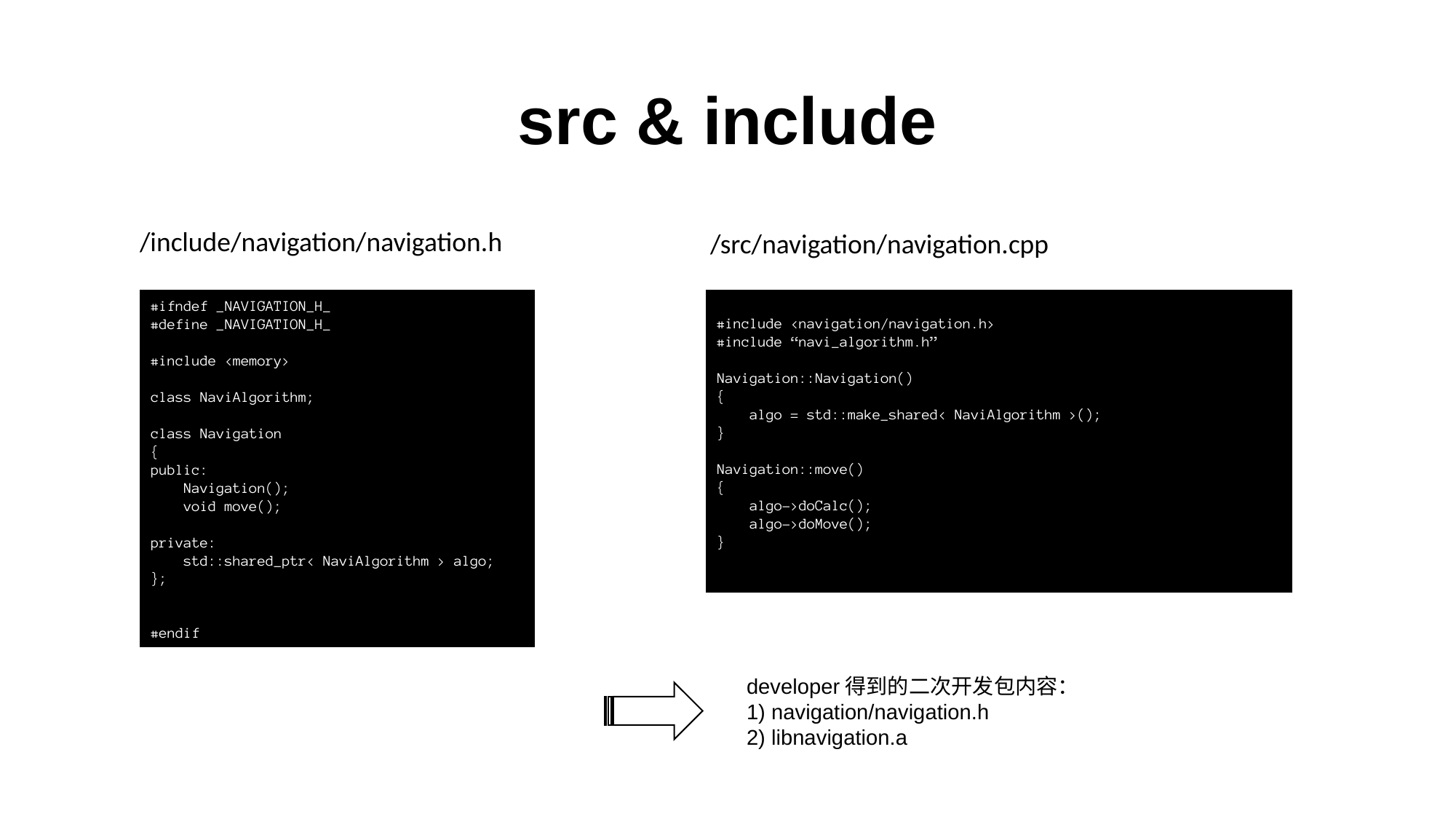

# src & include
/include/navigation/navigation.h
/src/navigation/navigation.cpp

#include <navigation/navigation.h>
#include “navi_algorithm.h”

Navigation::Navigation()
{
    algo = std::make_shared< NaviAlgorithm >();
}

Navigation::move()
{
    algo->doCalc();
    algo->doMove();
}

#ifndef _NAVIGATION_H_
#define _NAVIGATION_H_

#include <memory>

class NaviAlgorithm;

class Navigation
{
public:
    Navigation();
    void move();

private:
    std::shared_ptr< NaviAlgorithm > algo;
};

#endif
developer得到的二次开发包内容：
1) navigation/navigation.h
2) libnavigation.a